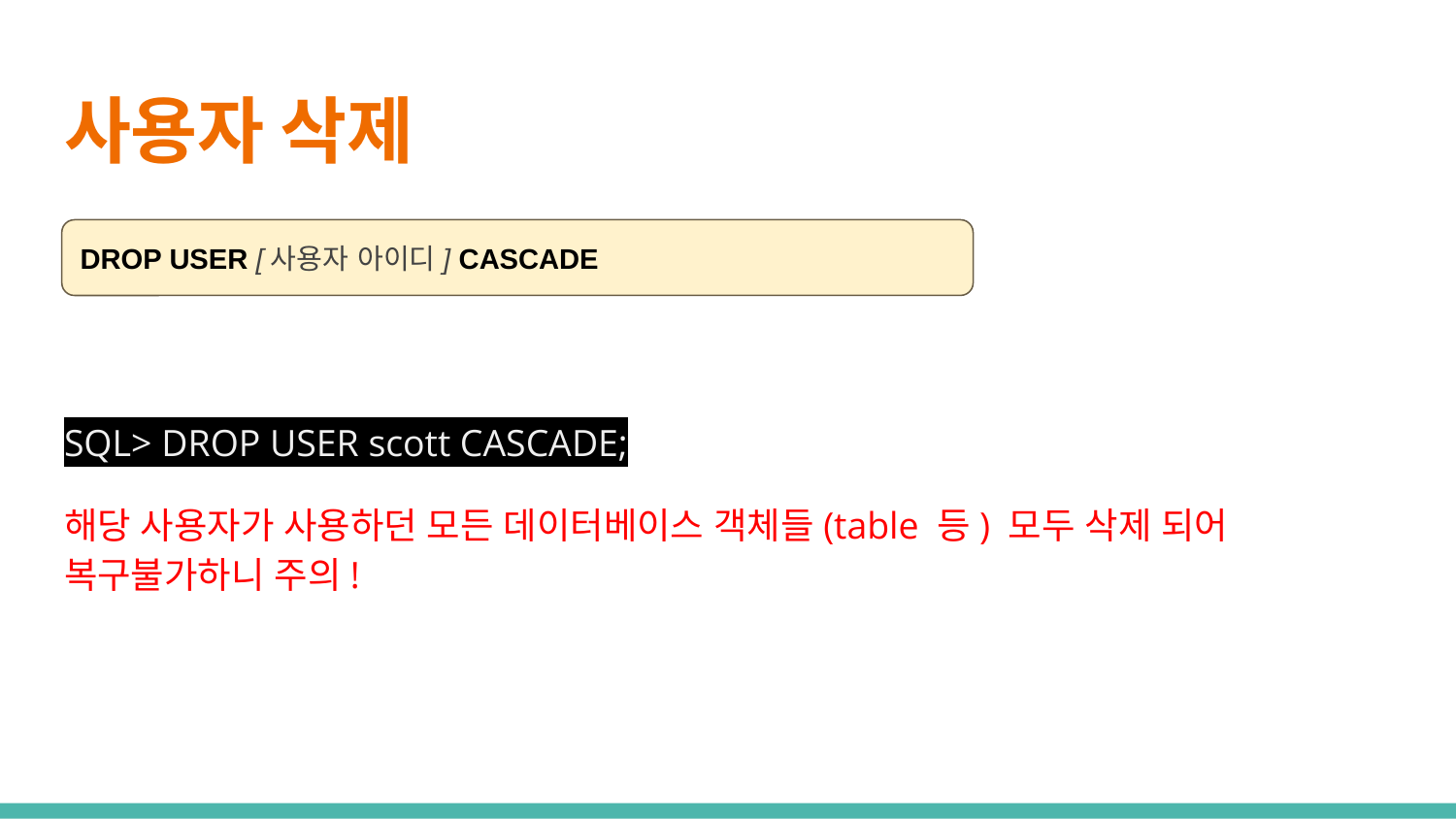

# 사용자 삭제
DROP USER [사용자 아이디] CASCADE
SQL> DROP USER scott CASCADE;
해당 사용자가 사용하던 모든 데이터베이스 객체들(table 등) 모두 삭제 되어 복구불가하니 주의!